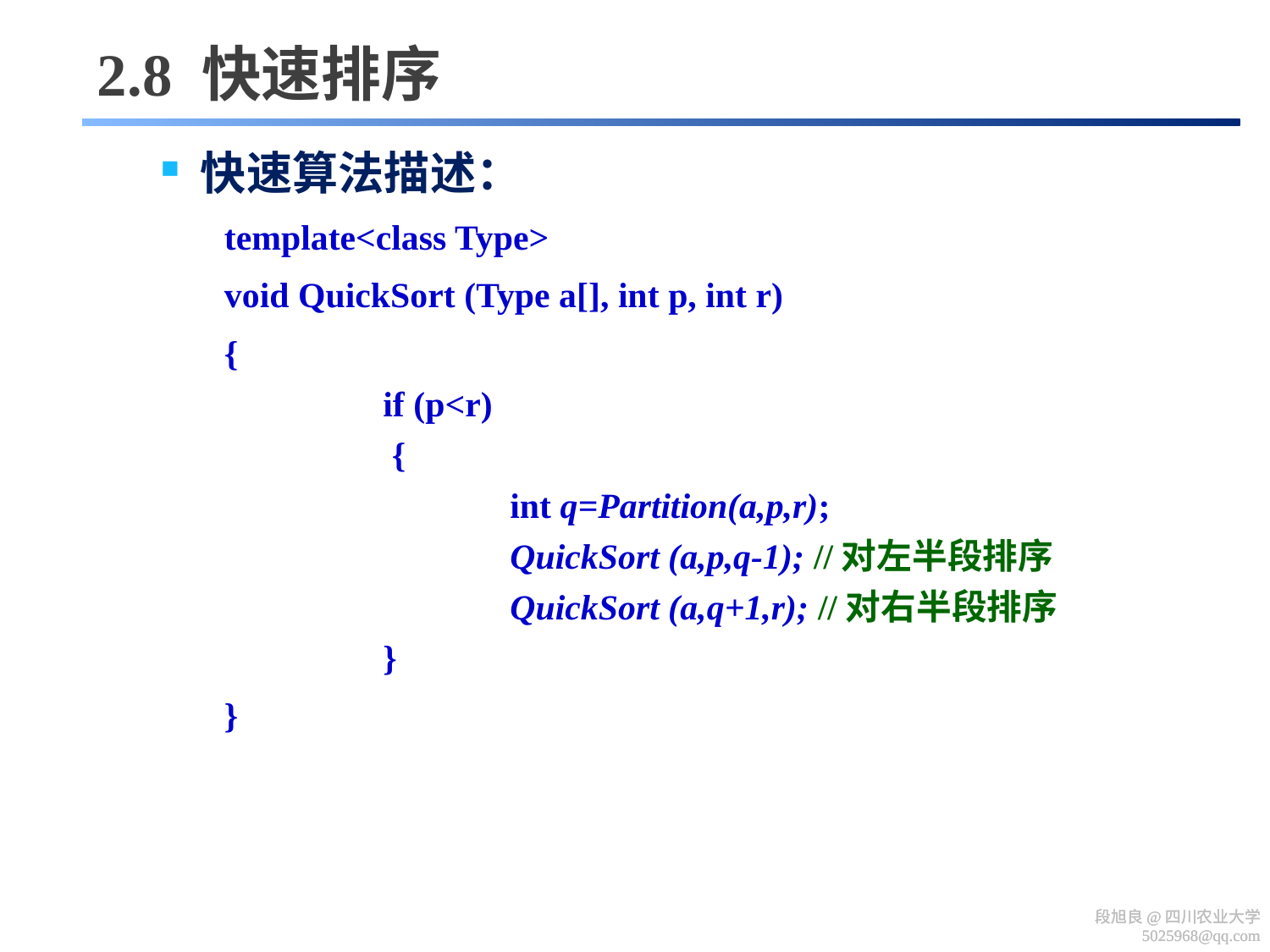

# 2.8 快速排序
快速算法描述：
template<class Type>
void QuickSort (Type a[], int p, int r)
{
	if (p<r)
	 {
		int q=Partition(a,p,r);
		QuickSort (a,p,q-1); //对左半段排序
		QuickSort (a,q+1,r); //对右半段排序
	}
}